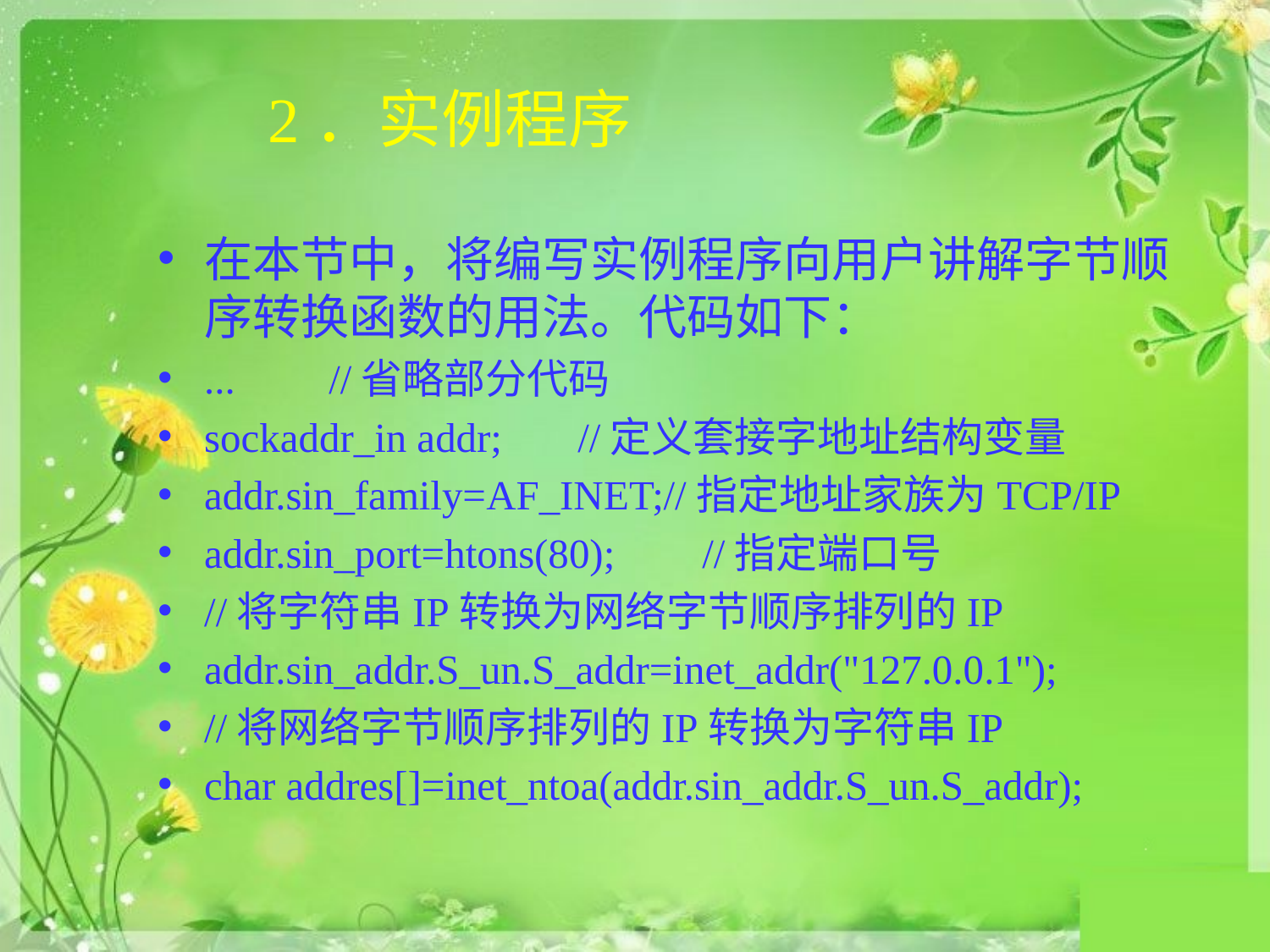

# 2．实例程序
在本节中，将编写实例程序向用户讲解字节顺序转换函数的用法。代码如下：
...									//省略部分代码
sockaddr_in addr;		//定义套接字地址结构变量
addr.sin_family=AF_INET;//指定地址家族为TCP/IP
addr.sin_port=htons(80);	//指定端口号
//将字符串IP转换为网络字节顺序排列的IP
addr.sin_addr.S_un.S_addr=inet_addr("127.0.0.1");
//将网络字节顺序排列的IP转换为字符串IP
char addres[]=inet_ntoa(addr.sin_addr.S_un.S_addr);